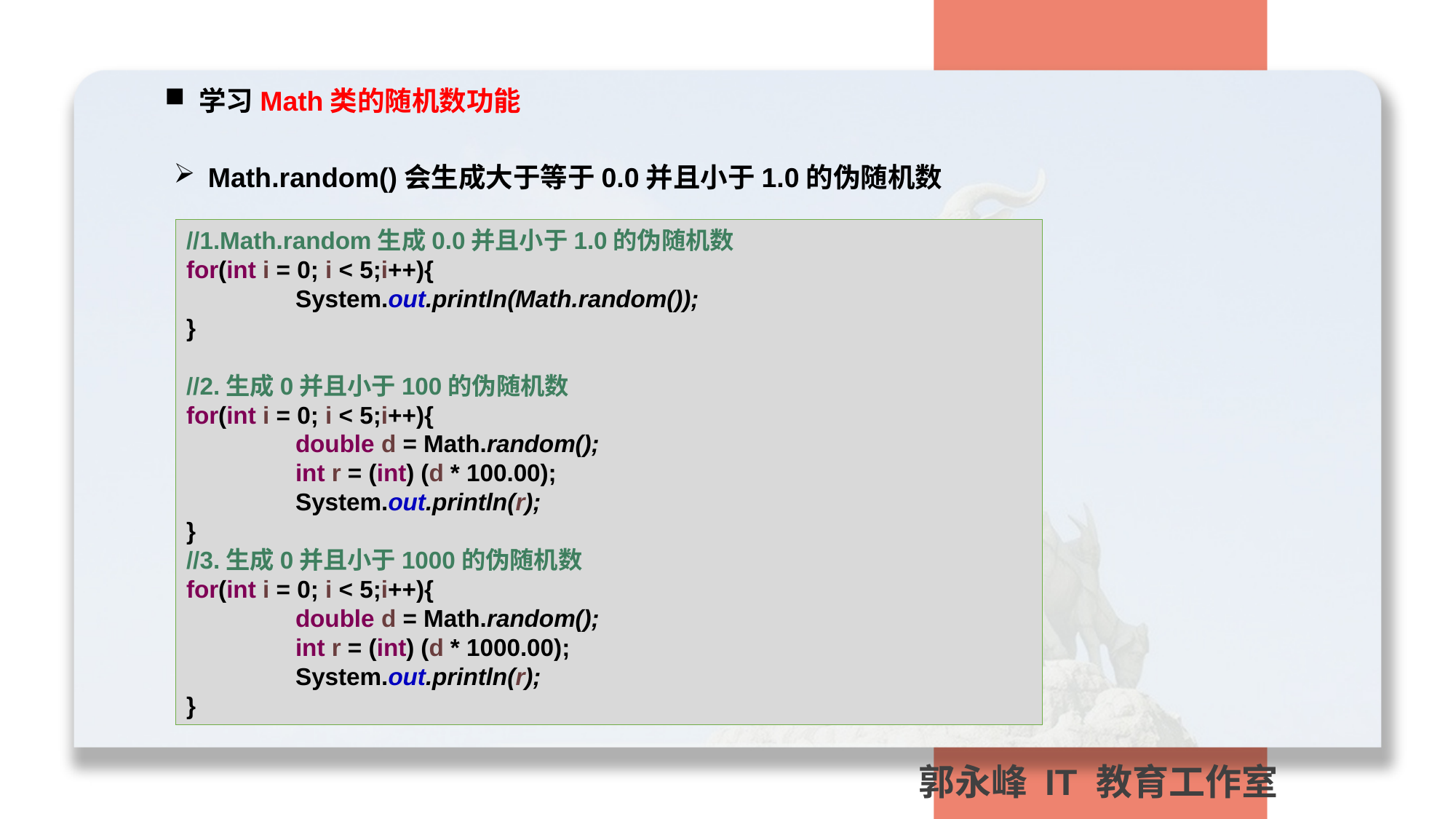

学习Math类的随机数功能
Math.random()会生成大于等于0.0并且小于1.0的伪随机数
//1.Math.random生成0.0并且小于1.0的伪随机数
for(int i = 0; i < 5;i++){
	System.out.println(Math.random());
}

//2.生成0并且小于100的伪随机数
for(int i = 0; i < 5;i++){
	double d = Math.random();
	int r = (int) (d * 100.00);
	System.out.println(r);
}
//3.生成0并且小于1000的伪随机数
for(int i = 0; i < 5;i++){
	double d = Math.random();
	int r = (int) (d * 1000.00);
	System.out.println(r);
}